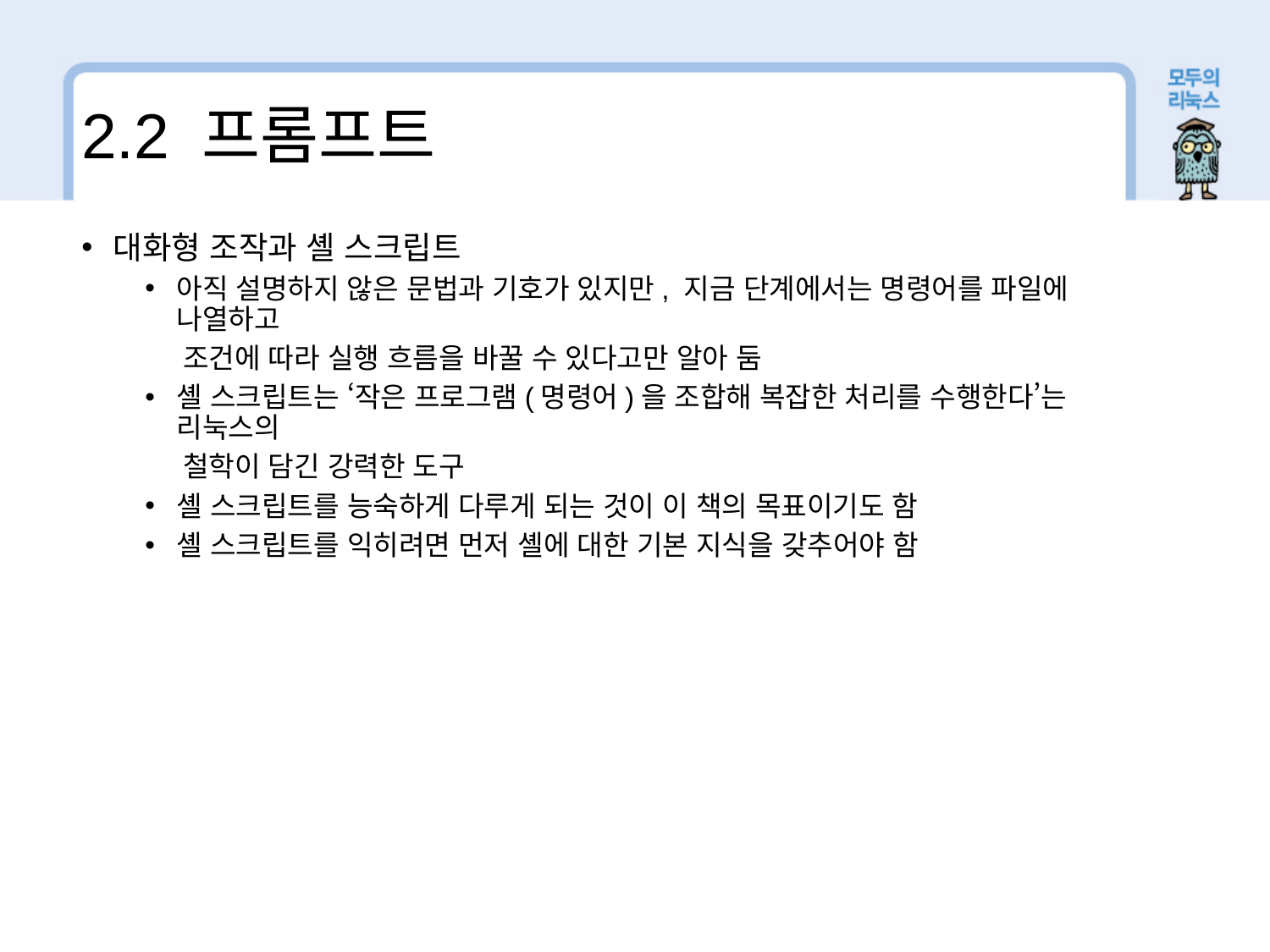

2.2 프롬프트
대화형 조작과 셸 스크립트
아직 설명하지 않은 문법과 기호가 있지만, 지금 단계에서는 명령어를 파일에 나열하고
    조건에 따라 실행 흐름을 바꿀 수 있다고만 알아 둠
셸 스크립트는 ‘작은 프로그램(명령어)을 조합해 복잡한 처리를 수행한다’는 리눅스의
    철학이 담긴 강력한 도구
셸 스크립트를 능숙하게 다루게 되는 것이 이 책의 목표이기도 함
셸 스크립트를 익히려면 먼저 셸에 대한 기본 지식을 갖추어야 함